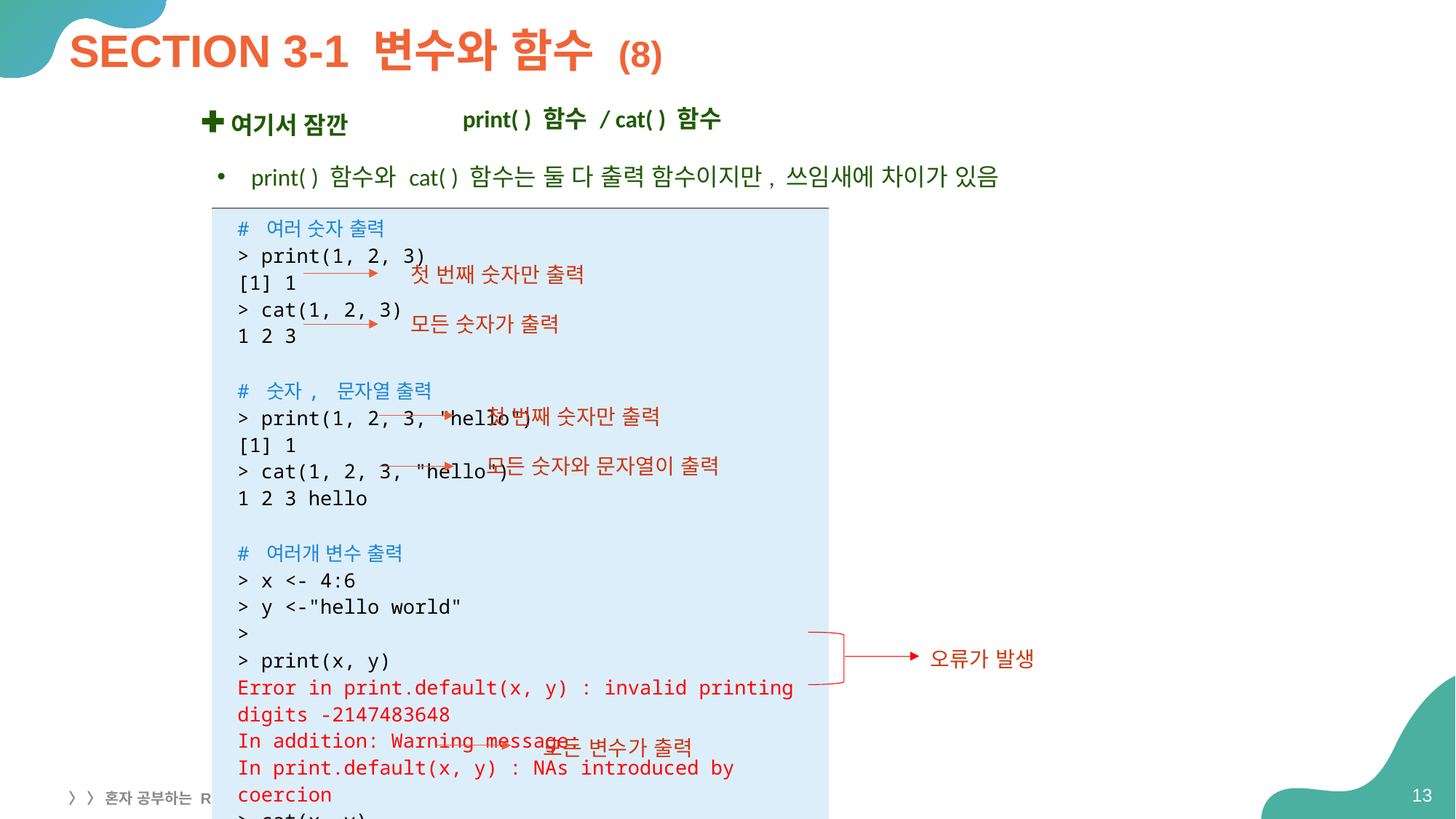

# SECTION 3-1 변수와 함수 (8)
                                             print( ) 함수 / cat( ) 함수

print( ) 함수와 cat( ) 함수는 둘 다 출력 함수이지만, 쓰임새에 차이가 있음
여기서 잠깐

| # 여러 숫자 출력 > print(1, 2, 3) [1] 1 > cat(1, 2, 3) 1 2 3 # 숫자, 문자열 출력 > print(1, 2, 3, "hello") [1] 1 > cat(1, 2, 3, "hello") 1 2 3 hello # 여러개 변수 출력 > x <- 4:6 > y <-"hello world" > > print(x, y) Error in print.default(x, y) : invalid printing digits -2147483648 In addition: Warning message: In print.default(x, y) : NAs introduced by coercion > cat(x, y) 4 5 6 hello world |
| --- |
첫 번째 숫자만 출력
모든 숫자가 출력
첫 번째 숫자만 출력
모든 숫자와 문자열이 출력

오류가 발생
모든 변수가 출력
13
〉 〉 혼자 공부하는 R 데이터 분석